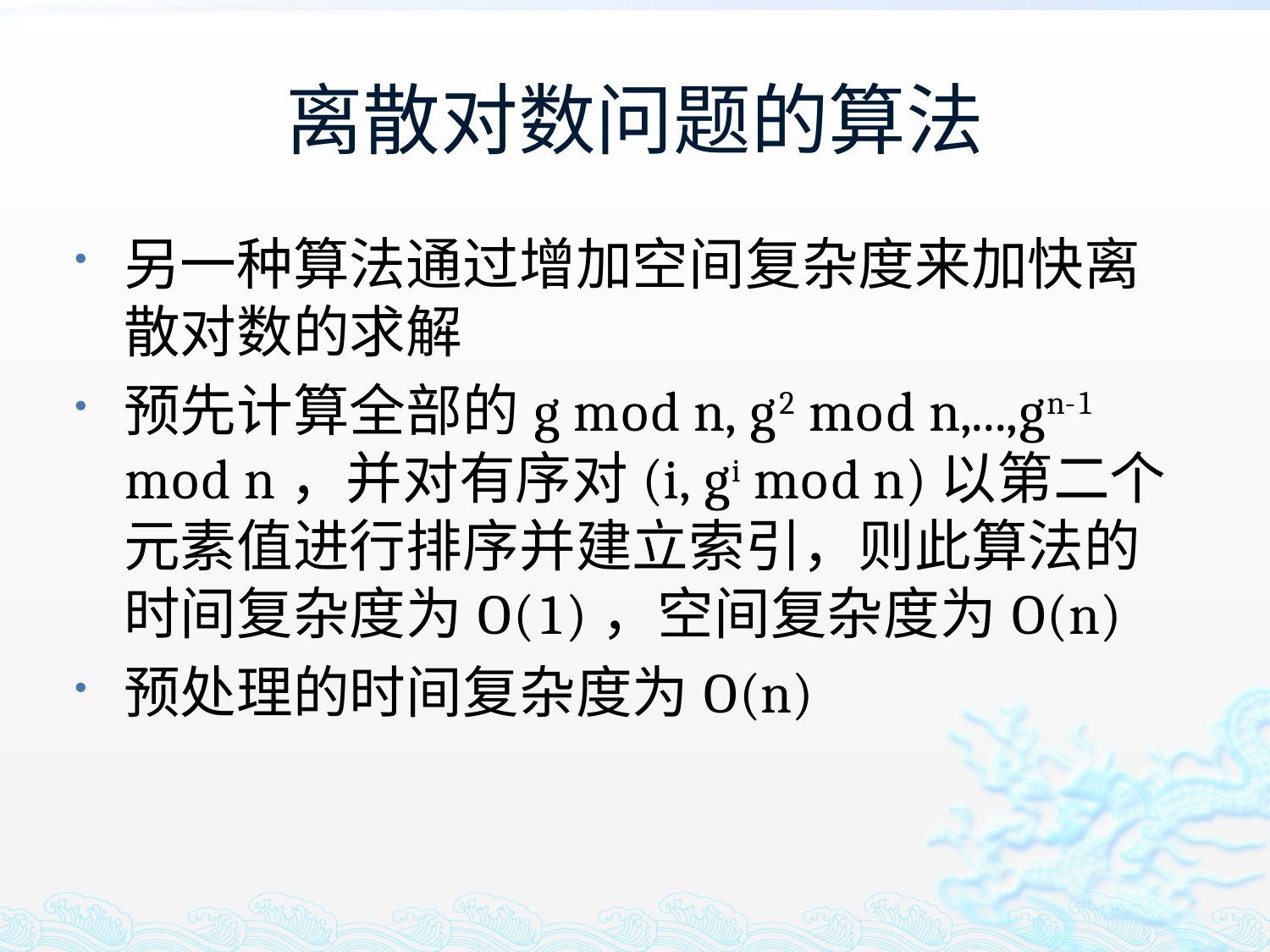

# 离散对数问题的算法
另一种算法通过增加空间复杂度来加快离散对数的求解
预先计算全部的g mod n, g2 mod n,...,gn-1 mod n，并对有序对(i, gi mod n)以第二个元素值进行排序并建立索引，则此算法的时间复杂度为O(1)，空间复杂度为O(n)
预处理的时间复杂度为O(n)